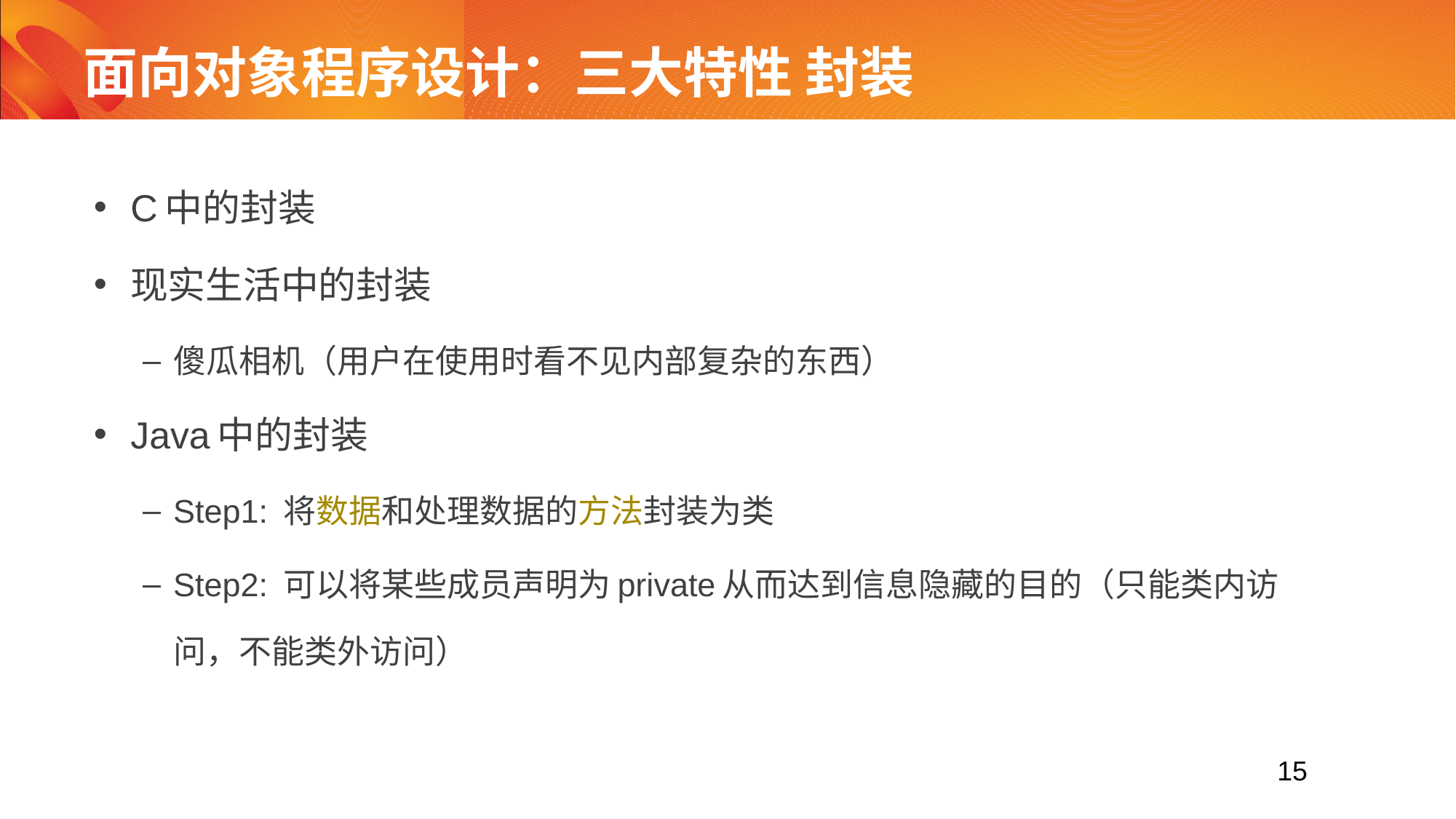

# 面向对象程序设计：三大特性 封装
C中的封装
现实生活中的封装
傻瓜相机（用户在使用时看不见内部复杂的东西）
Java中的封装
Step1: 将数据和处理数据的方法封装为类
Step2: 可以将某些成员声明为private从而达到信息隐藏的目的（只能类内访问，不能类外访问）